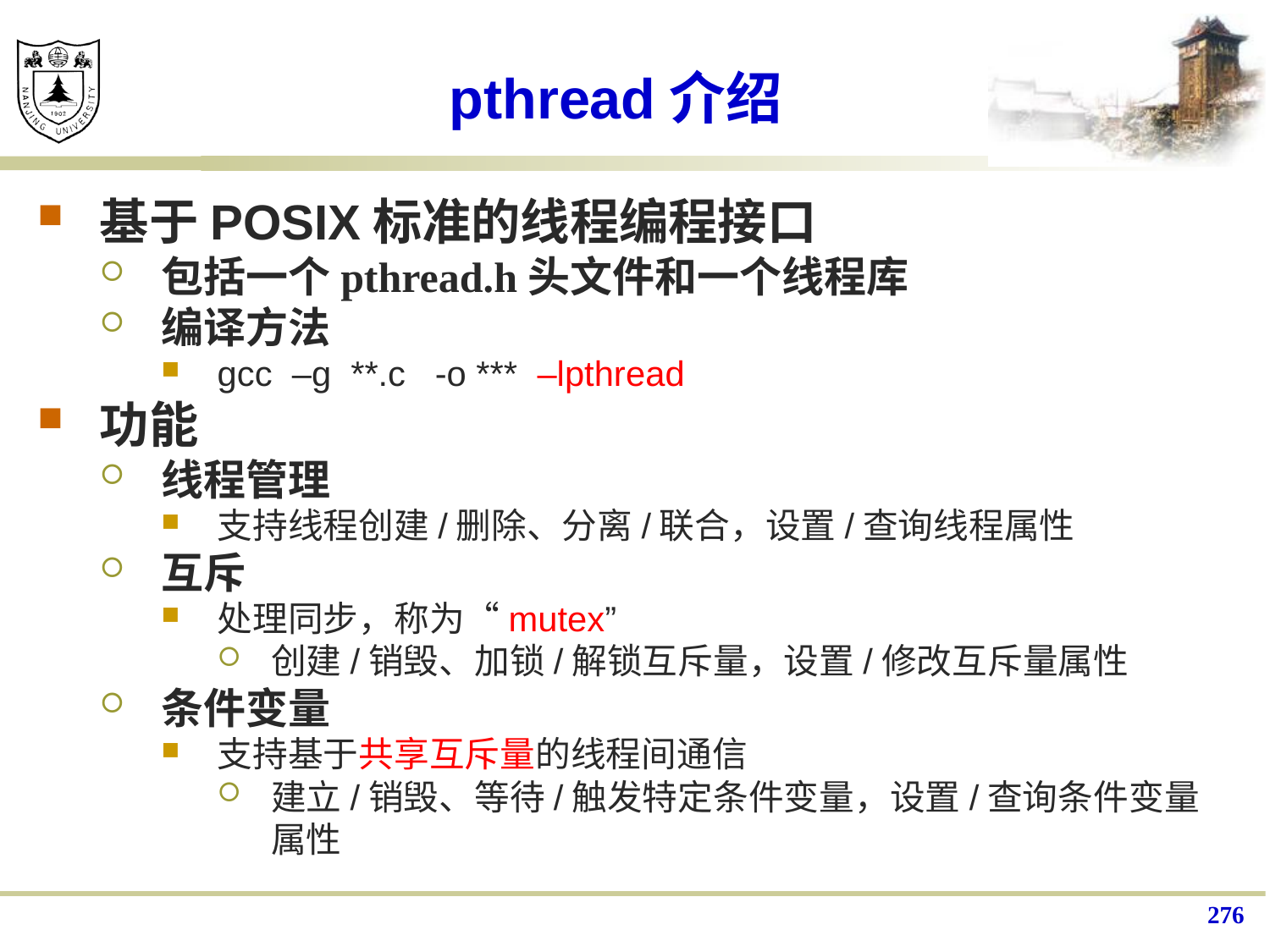

# pthread介绍
基于POSIX标准的线程编程接口
包括一个pthread.h头文件和一个线程库
编译方法
gcc  –g  **.c   -o ***  –lpthread
功能
线程管理
支持线程创建/删除、分离/联合，设置/查询线程属性
互斥
处理同步，称为“mutex”
创建/销毁、加锁/解锁互斥量，设置/修改互斥量属性
条件变量
支持基于共享互斥量的线程间通信
建立/销毁、等待/触发特定条件变量，设置/查询条件变量属性
276